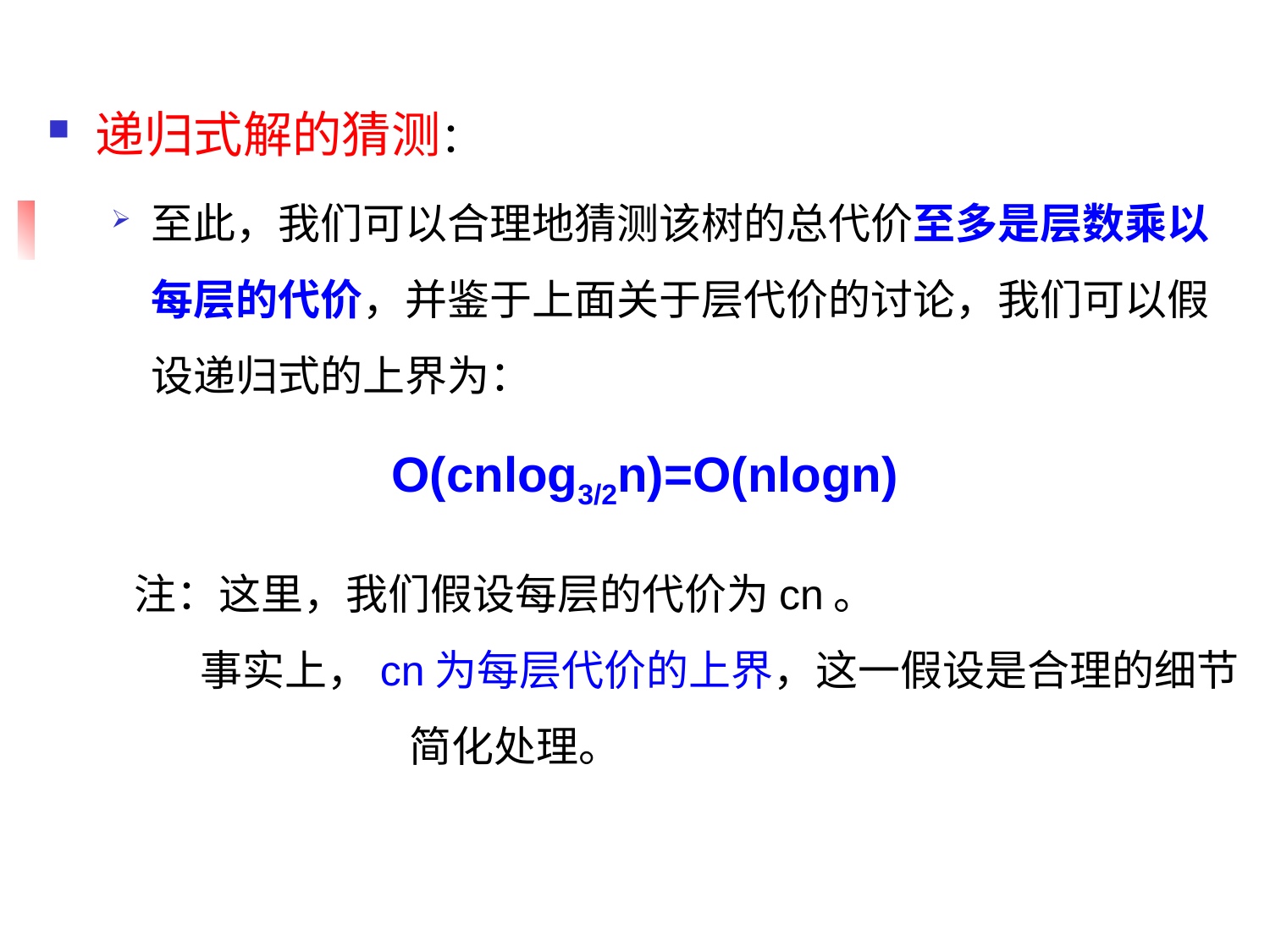

递归式解的猜测：
至此，我们可以合理地猜测该树的总代价至多是层数乘以每层的代价，并鉴于上面关于层代价的讨论，我们可以假设递归式的上界为：
                         O(cnlog3/2n)=O(nlogn)
        注：这里，我们假设每层的代价为cn。
               事实上，cn为每层代价的上界，这一假设是合理的细节简化处理。